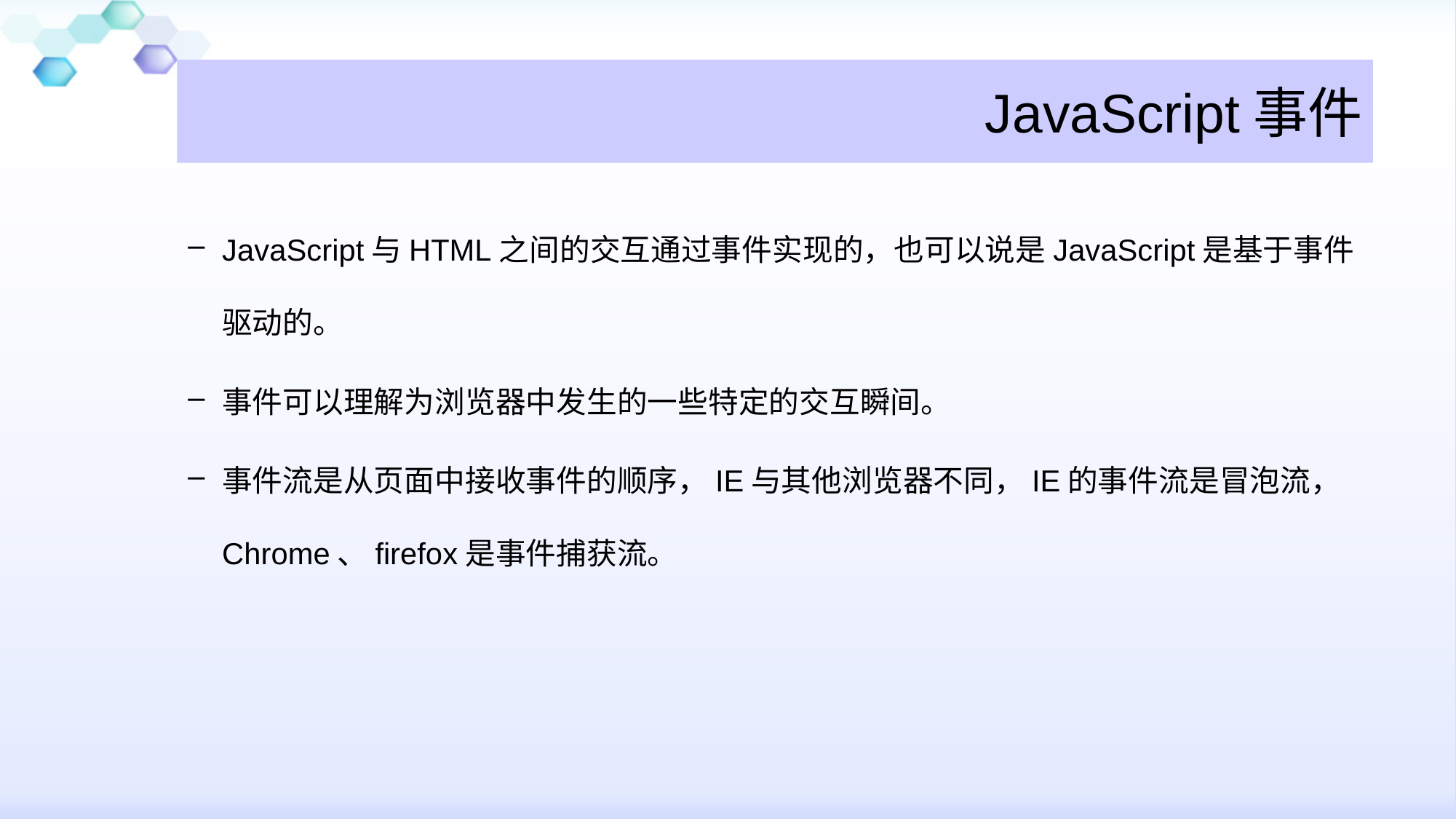

# JavaScript事件
JavaScript与HTML之间的交互通过事件实现的，也可以说是JavaScript是基于事件驱动的。
事件可以理解为浏览器中发生的一些特定的交互瞬间。
事件流是从页面中接收事件的顺序，IE与其他浏览器不同，IE的事件流是冒泡流，Chrome、firefox是事件捕获流。